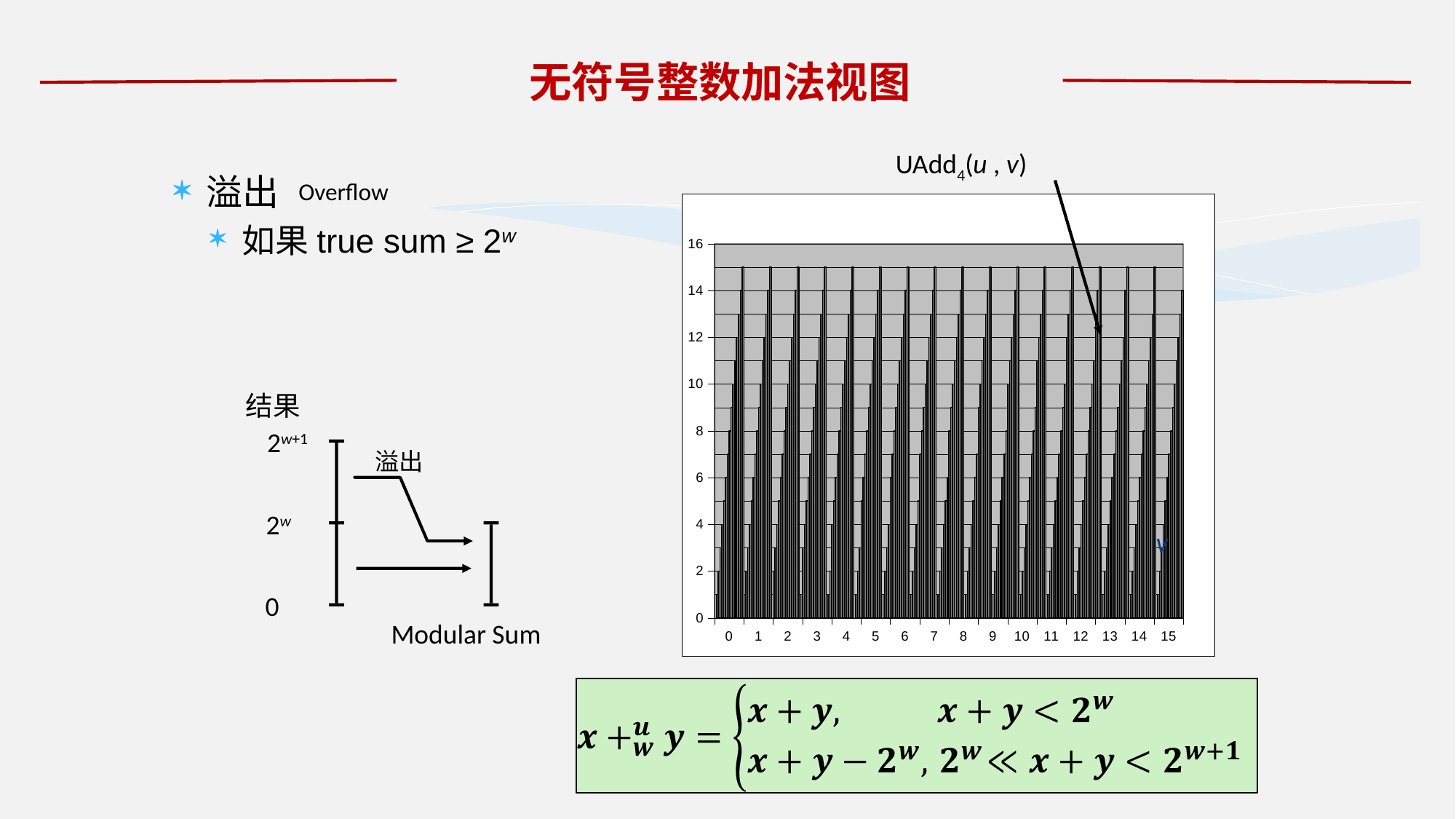

# 无符号整数加法视图
UAdd4(u , v)
溢出
如果true sum ≥ 2w

Overflow

### Chart

| Category | 0 | 1 | 2 | 3 | 4 | 5 | 6 | 7 | 8 | 9 | 10 | 11 | 12 | 13 | 14 | 15 |
|---|---|---|---|---|---|---|---|---|---|---|---|---|---|---|---|---|
| 0 | 0.0 | 1.0 | 2.0 | 3.0 | 4.0 | 5.0 | 6.0 | 7.0 | 8.0 | 9.0 | 10.0 | 11.0 | 12.0 | 13.0 | 14.0 | 15.0 |
| 1 | 1.0 | 2.0 | 3.0 | 4.0 | 5.0 | 6.0 | 7.0 | 8.0 | 9.0 | 10.0 | 11.0 | 12.0 | 13.0 | 14.0 | 15.0 | 0.0 |
| 2 | 2.0 | 3.0 | 4.0 | 5.0 | 6.0 | 7.0 | 8.0 | 9.0 | 10.0 | 11.0 | 12.0 | 13.0 | 14.0 | 15.0 | 0.0 | 1.0 |
| 3 | 3.0 | 4.0 | 5.0 | 6.0 | 7.0 | 8.0 | 9.0 | 10.0 | 11.0 | 12.0 | 13.0 | 14.0 | 15.0 | 0.0 | 1.0 | 2.0 |
| 4 | 4.0 | 5.0 | 6.0 | 7.0 | 8.0 | 9.0 | 10.0 | 11.0 | 12.0 | 13.0 | 14.0 | 15.0 | 0.0 | 1.0 | 2.0 | 3.0 |
| 5 | 5.0 | 6.0 | 7.0 | 8.0 | 9.0 | 10.0 | 11.0 | 12.0 | 13.0 | 14.0 | 15.0 | 0.0 | 1.0 | 2.0 | 3.0 | 4.0 |
| 6 | 6.0 | 7.0 | 8.0 | 9.0 | 10.0 | 11.0 | 12.0 | 13.0 | 14.0 | 15.0 | 0.0 | 1.0 | 2.0 | 3.0 | 4.0 | 5.0 |
| 7 | 7.0 | 8.0 | 9.0 | 10.0 | 11.0 | 12.0 | 13.0 | 14.0 | 15.0 | 0.0 | 1.0 | 2.0 | 3.0 | 4.0 | 5.0 | 6.0 |
| 8 | 8.0 | 9.0 | 10.0 | 11.0 | 12.0 | 13.0 | 14.0 | 15.0 | 0.0 | 1.0 | 2.0 | 3.0 | 4.0 | 5.0 | 6.0 | 7.0 |
| 9 | 9.0 | 10.0 | 11.0 | 12.0 | 13.0 | 14.0 | 15.0 | 0.0 | 1.0 | 2.0 | 3.0 | 4.0 | 5.0 | 6.0 | 7.0 | 8.0 |
| 10 | 10.0 | 11.0 | 12.0 | 13.0 | 14.0 | 15.0 | 0.0 | 1.0 | 2.0 | 3.0 | 4.0 | 5.0 | 6.0 | 7.0 | 8.0 | 9.0 |
| 11 | 11.0 | 12.0 | 13.0 | 14.0 | 15.0 | 0.0 | 1.0 | 2.0 | 3.0 | 4.0 | 5.0 | 6.0 | 7.0 | 8.0 | 9.0 | 10.0 |
| 12 | 12.0 | 13.0 | 14.0 | 15.0 | 0.0 | 1.0 | 2.0 | 3.0 | 4.0 | 5.0 | 6.0 | 7.0 | 8.0 | 9.0 | 10.0 | 11.0 |
| 13 | 13.0 | 14.0 | 15.0 | 0.0 | 1.0 | 2.0 | 3.0 | 4.0 | 5.0 | 6.0 | 7.0 | 8.0 | 9.0 | 10.0 | 11.0 | 12.0 |
| 14 | 14.0 | 15.0 | 0.0 | 1.0 | 2.0 | 3.0 | 4.0 | 5.0 | 6.0 | 7.0 | 8.0 | 9.0 | 10.0 | 11.0 | 12.0 | 13.0 |
| 15 | 15.0 | 0.0 | 1.0 | 2.0 | 3.0 | 4.0 | 5.0 | 6.0 | 7.0 | 8.0 | 9.0 | 10.0 | 11.0 | 12.0 | 13.0 | 14.0 |
结果
2w+1

2w

0
溢出
v
Modular Sum
u